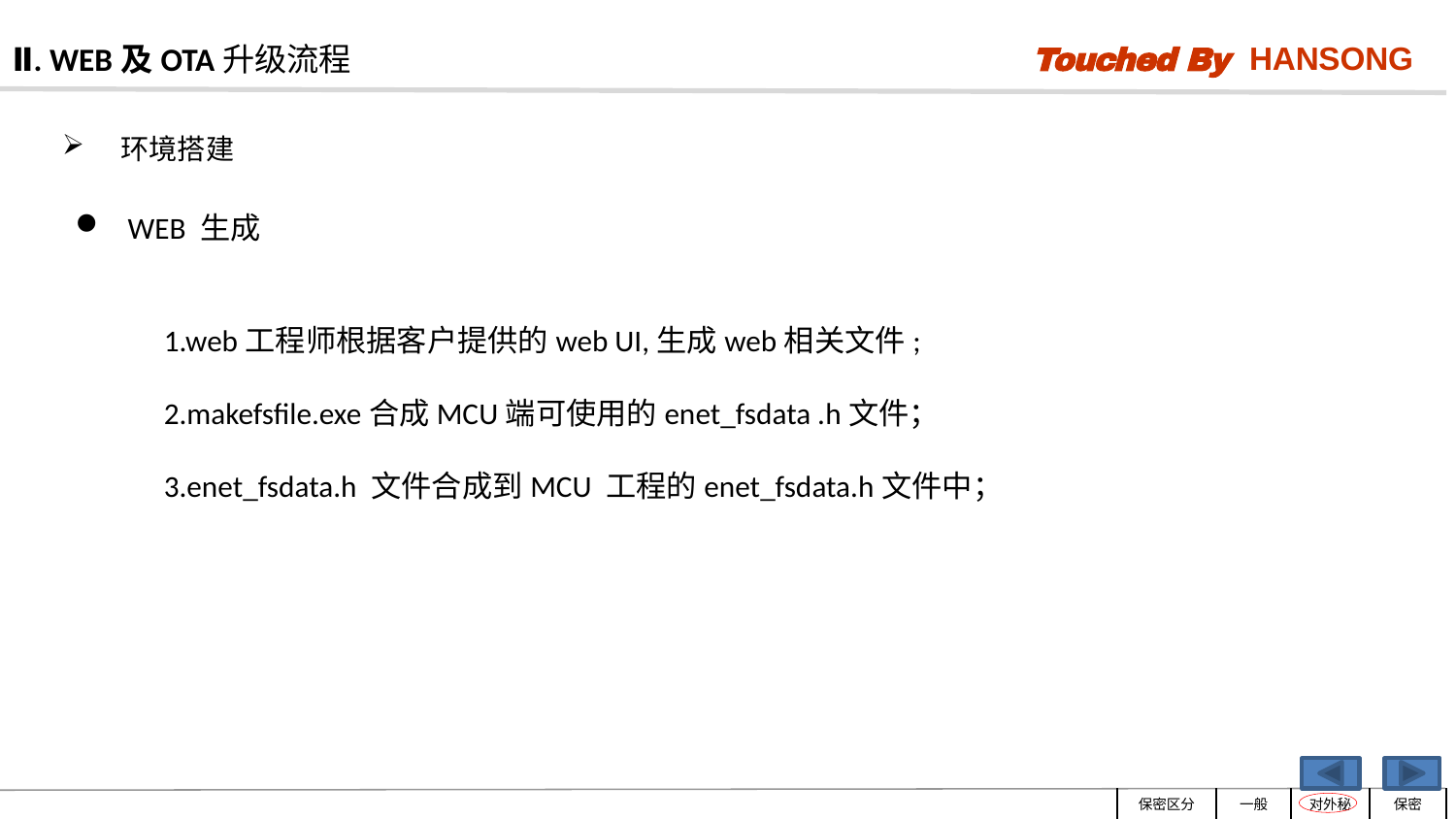

Ⅱ. WEB及OTA升级流程

 环境搭建
 WEB 生成
1.web工程师根据客户提供的web UI,生成web相关文件;

2.makefsfile.exe合成MCU端可使用的enet_fsdata .h文件；

3.enet_fsdata.h 文件合成到MCU 工程的enet_fsdata.h文件中；